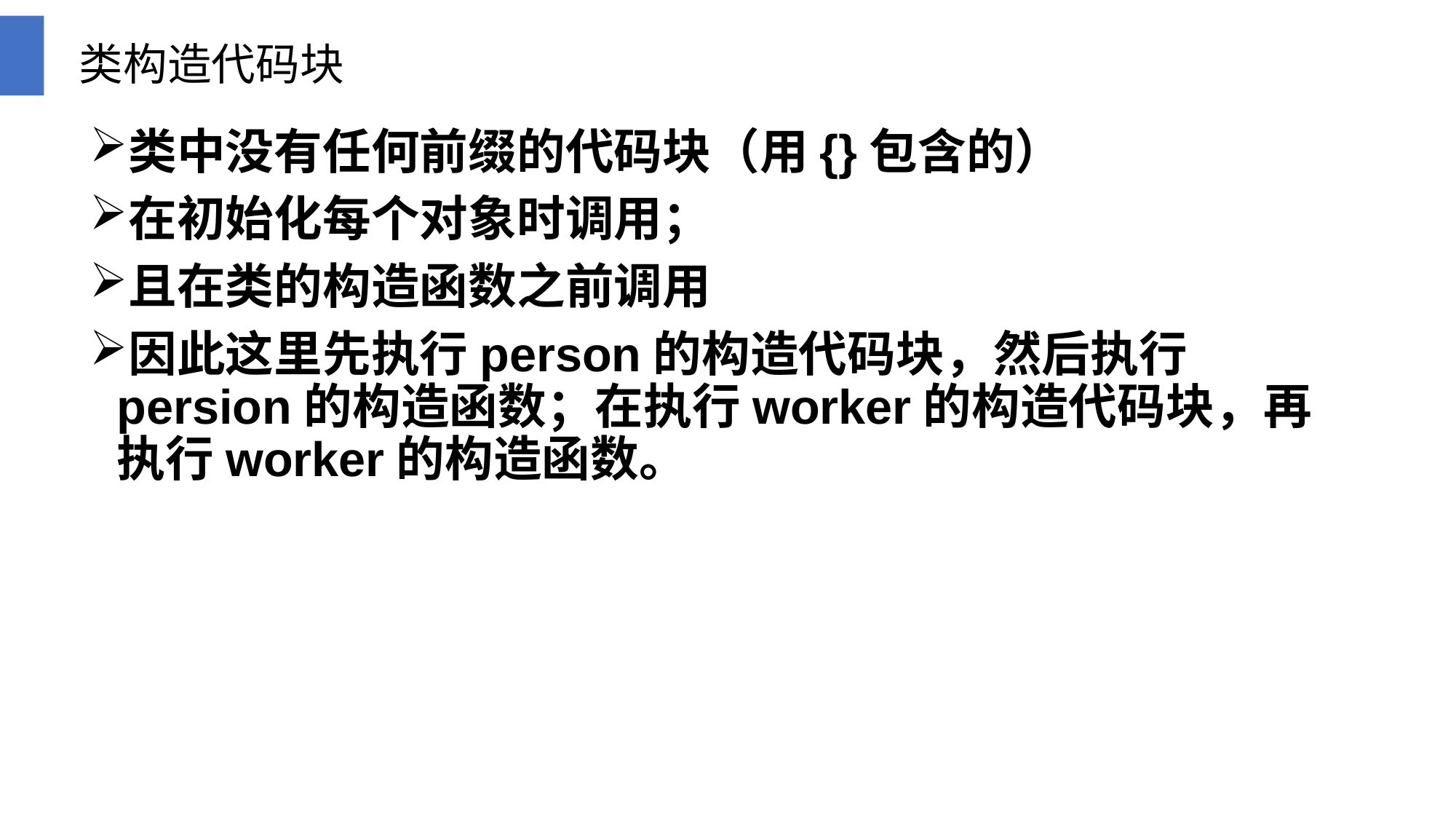

# 类构造代码块
类中没有任何前缀的代码块（用{}包含的）
在初始化每个对象时调用；
且在类的构造函数之前调用
因此这里先执行person的构造代码块，然后执行persion的构造函数；在执行worker的构造代码块，再执行worker的构造函数。